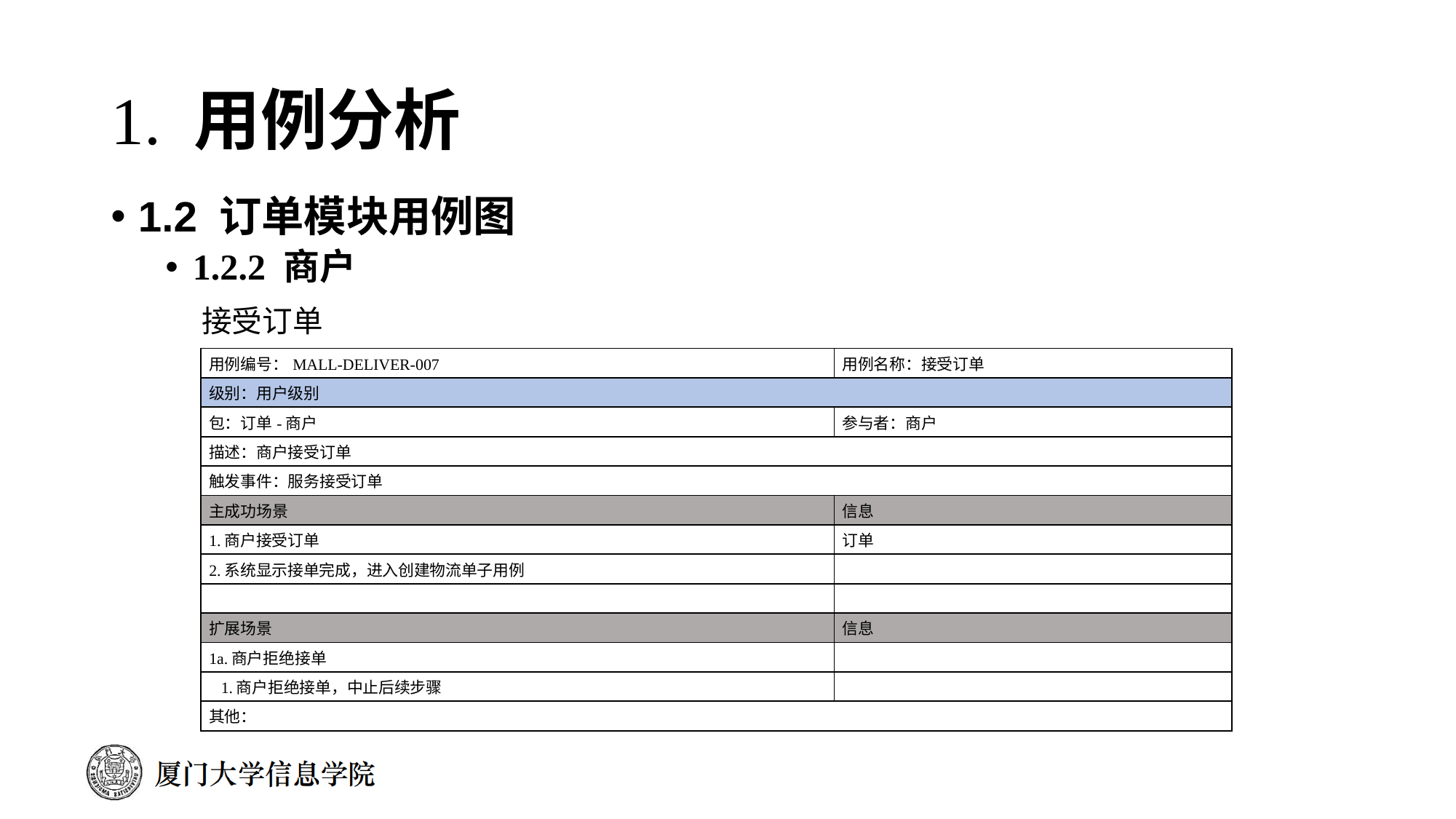

# 1. 用例分析
1.2 订单模块用例图
1.2.2 商户
   接受订单
| 用例编号：MALL-DELIVER-007 | 用例名称：接受订单 |
| --- | --- |
| 级别：用户级别 |  |
| 包：订单-商户 | 参与者：商户 |
| 描述：商户接受订单 |  |
| 触发事件：服务接受订单 |  |
| 主成功场景 | 信息 |
| 1.商户接受订单 | 订单 |
| 2.系统显示接单完成，进入创建物流单子用例 |  |
|  |  |
| 扩展场景 | 信息 |
| 1a.商户拒绝接单 |  |
| 1.商户拒绝接单，中止后续步骤 |  |
| 其他： |  |